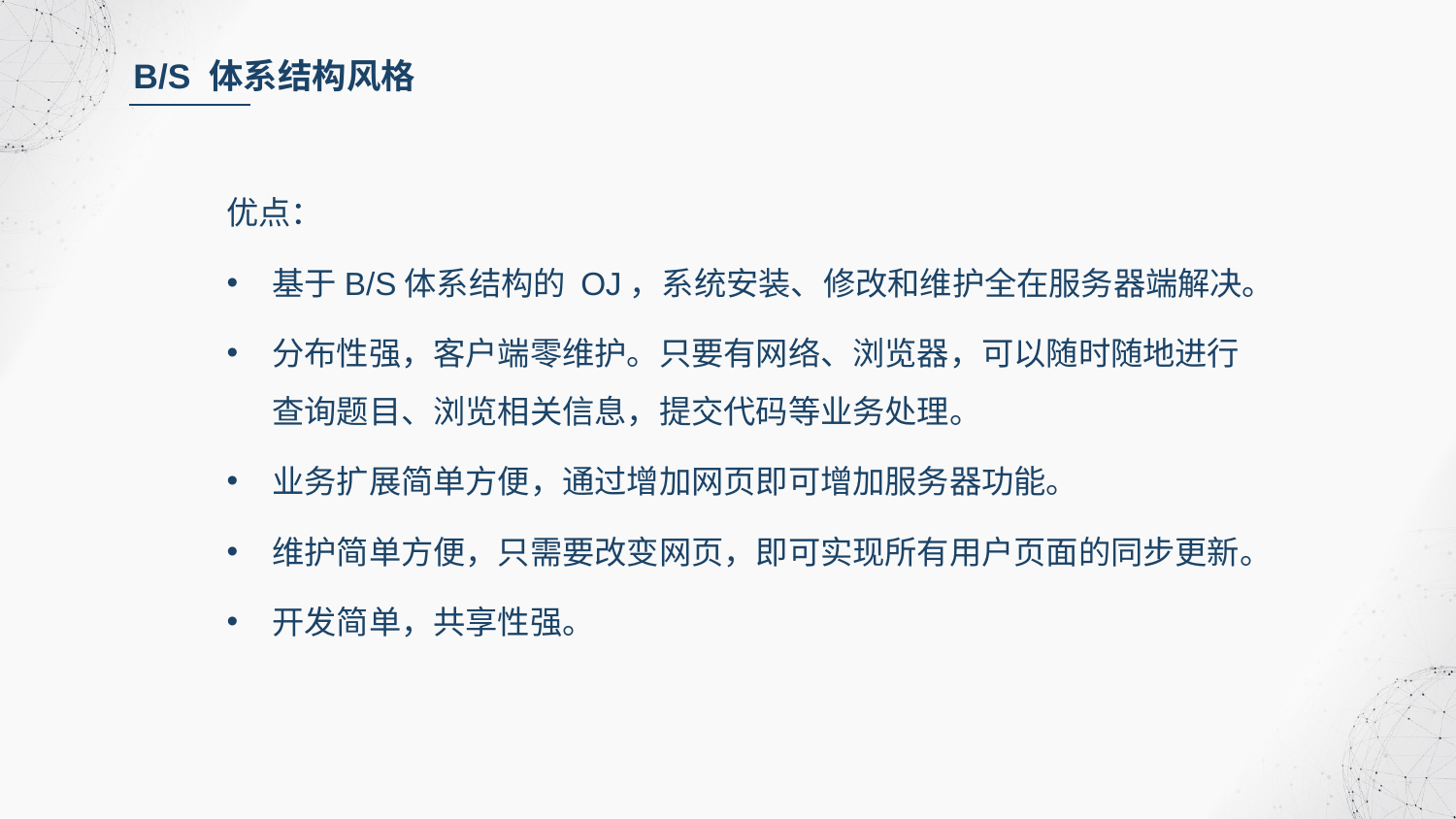

B/S 体系结构风格
优点：
基于B/S体系结构的 OJ，系统安装、修改和维护全在服务器端解决。
分布性强，客户端零维护。只要有网络、浏览器，可以随时随地进行查询题目、浏览相关信息，提交代码等业务处理。
业务扩展简单方便，通过增加网页即可增加服务器功能。
维护简单方便，只需要改变网页，即可实现所有用户页面的同步更新。
开发简单，共享性强。